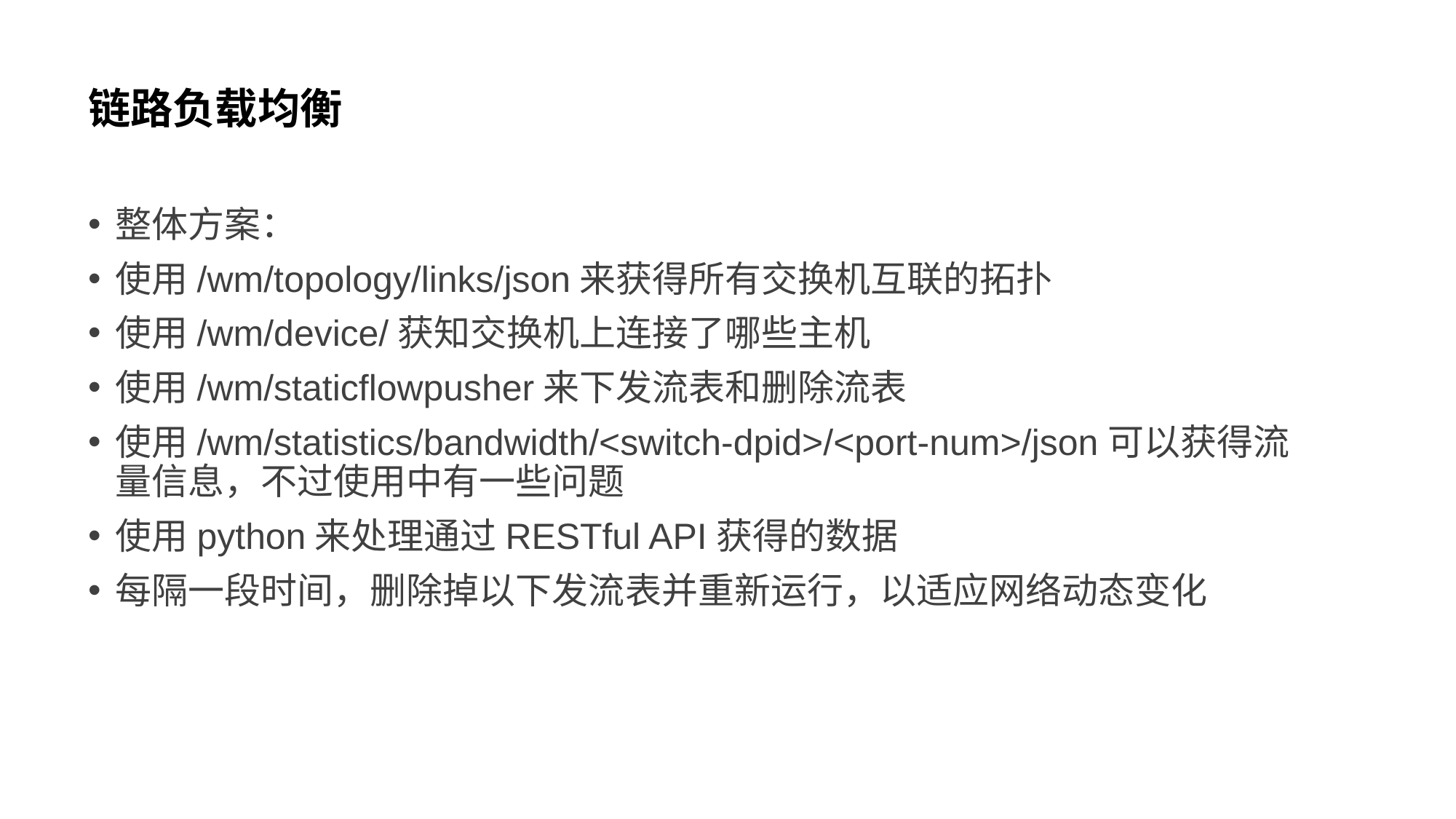

# 链路负载均衡
整体方案：
使用/wm/topology/links/json来获得所有交换机互联的拓扑
使用/wm/device/获知交换机上连接了哪些主机
使用/wm/staticflowpusher来下发流表和删除流表
使用/wm/statistics/bandwidth/<switch-dpid>/<port-num>/json可以获得流量信息，不过使用中有一些问题
使用python来处理通过RESTful API获得的数据
每隔一段时间，删除掉以下发流表并重新运行，以适应网络动态变化